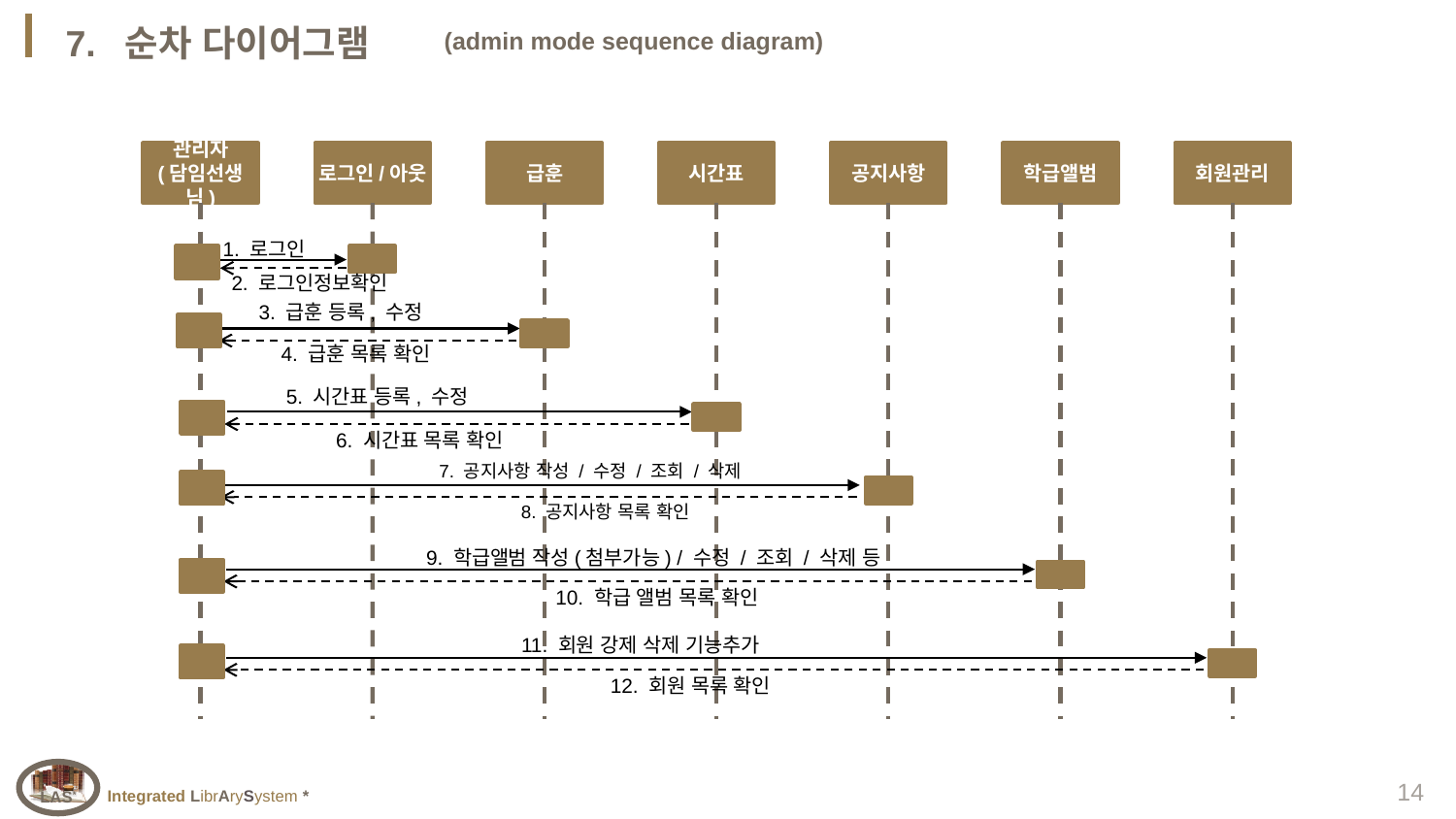

7.  순차 다이어그램
(admin mode sequence diagram)
관리자
(담임선생님)
로그인/아웃
급훈
시간표
공지사항
학급앨범
회원관리
1. 로그인

2. 로그인정보확인
3. 급훈 등록, 수정

4. 급훈 목록 확인
5. 시간표 등록, 수정

6. 시간표 목록 확인
7. 공지사항 작성 / 수정 / 조회 / 삭제

8. 공지사항 목록 확인
9. 학급앨범 작성(첨부가능) / 수정 / 조회 / 삭제 등

10. 학급 앨범 목록 확인
11. 회원 강제 삭제 기능추가

12. 회원 목록 확인

14